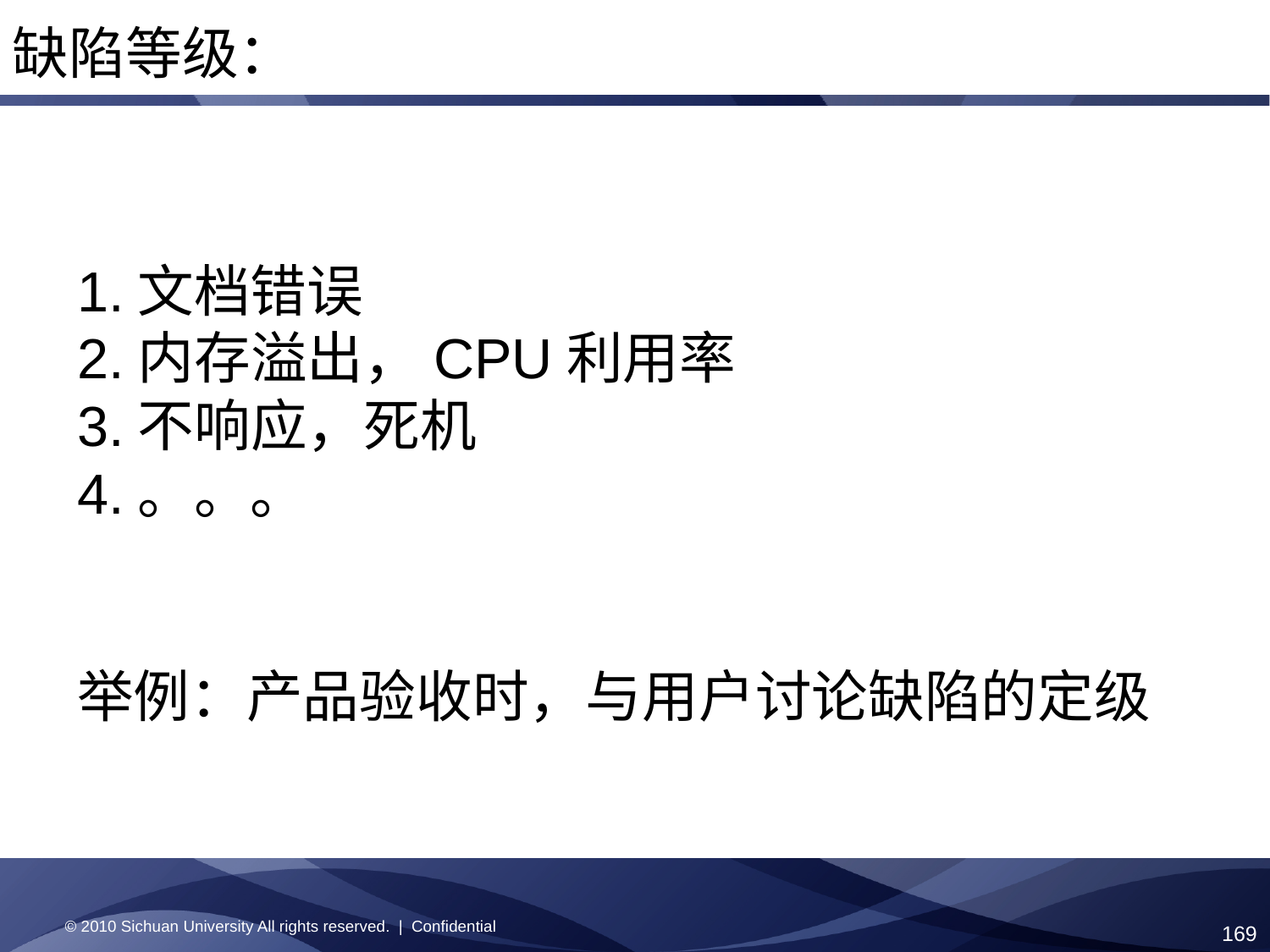

缺陷等级：

1.文档错误
2.内存溢出，CPU利用率
3.不响应，死机
4.。。。

举例：产品验收时，与用户讨论缺陷的定级
© 2010 Sichuan University All rights reserved.  |  Confidential
169